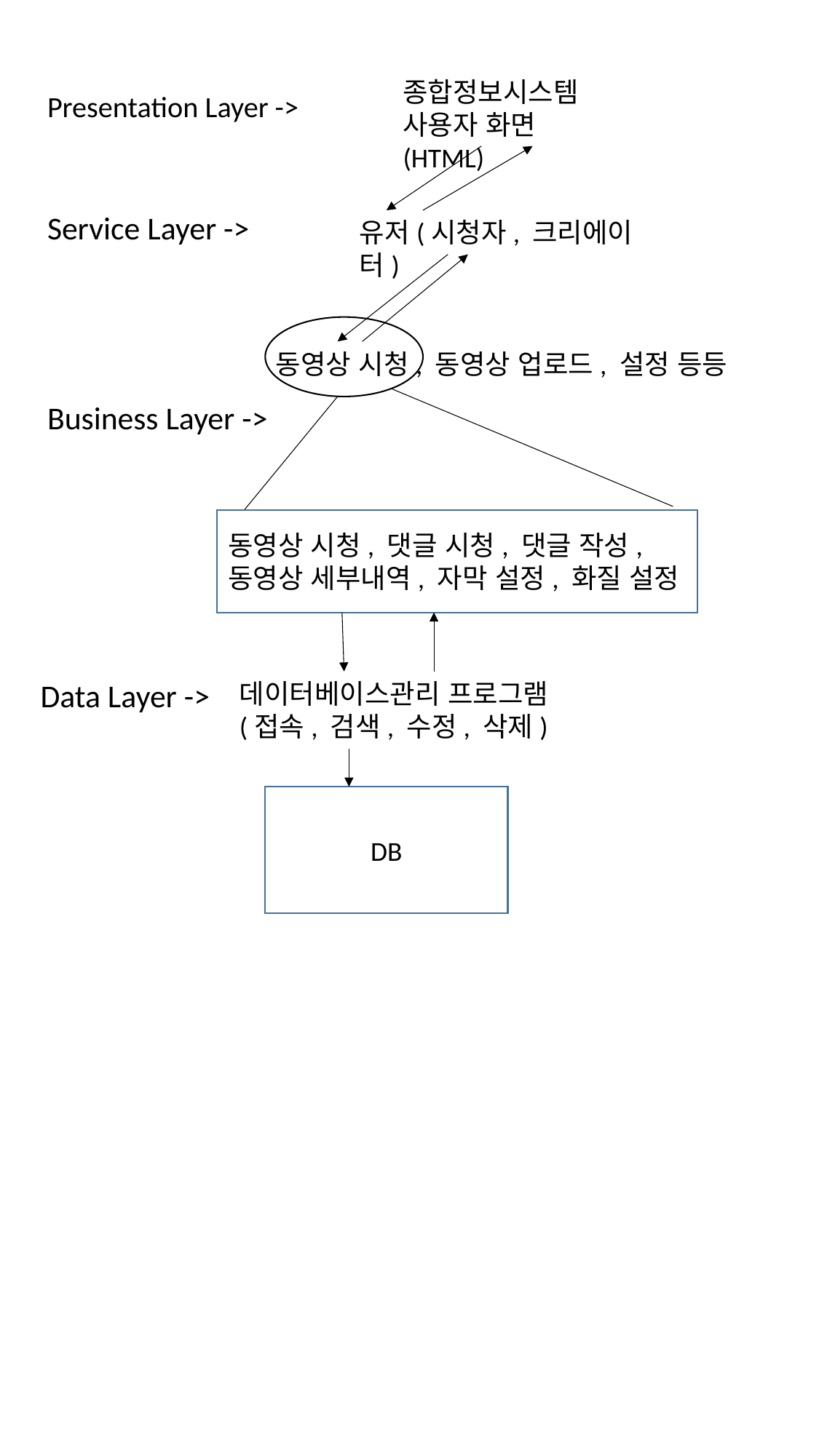

종합정보시스템
사용자 화면(HTML)
Presentation Layer ->
Service Layer ->
유저(시청자, 크리에이터)

동영상 시청, 동영상 업로드, 설정 등등
Business Layer ->

동영상 시청, 댓글 시청, 댓글 작성,
동영상 세부내역, 자막 설정, 화질 설정
데이터베이스관리 프로그램
(접속, 검색, 수정, 삭제)
Data Layer ->
DB